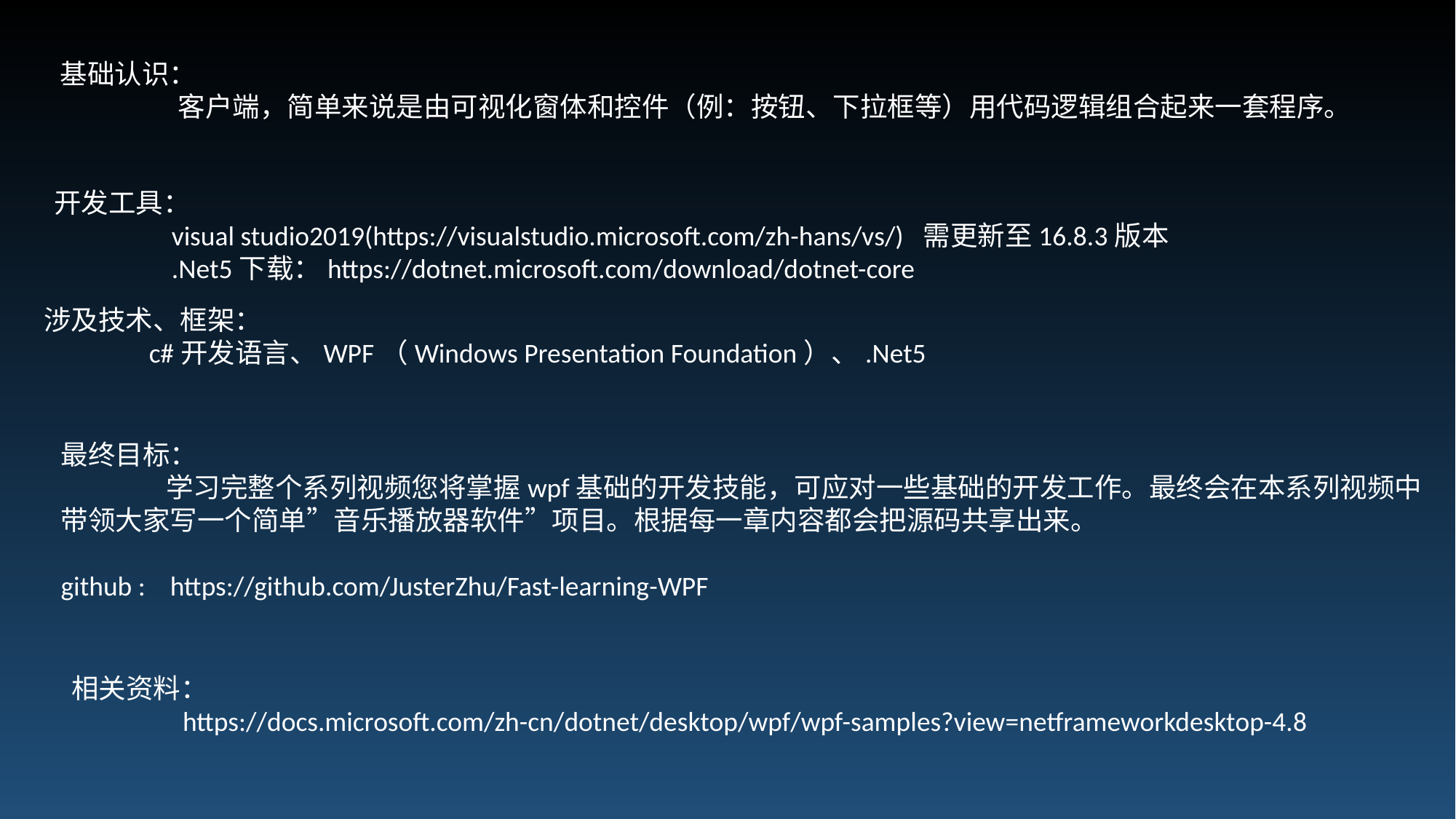

基础认识：
                  客户端，简单来说是由可视化窗体和控件（例：按钮、下拉框等）用代码逻辑组合起来一套程序。
开发工具：
                   visual studio2019(https://visualstudio.microsoft.com/zh-hans/vs/)  需更新至16.8.3版本
                   .Net5下载：https://dotnet.microsoft.com/download/dotnet-core
涉及技术、框架：
                 c#开发语言、WPF（Windows Presentation Foundation）、.Net5
最终目标：
                学习完整个系列视频您将掌握wpf基础的开发技能，可应对一些基础的开发工作。最终会在本系列视频中
带领大家写一个简单”音乐播放器软件”项目。根据每一章内容都会把源码共享出来。

github :    https://github.com/JusterZhu/Fast-learning-WPF
相关资料：
                  https://docs.microsoft.com/zh-cn/dotnet/desktop/wpf/wpf-samples?view=netframeworkdesktop-4.8